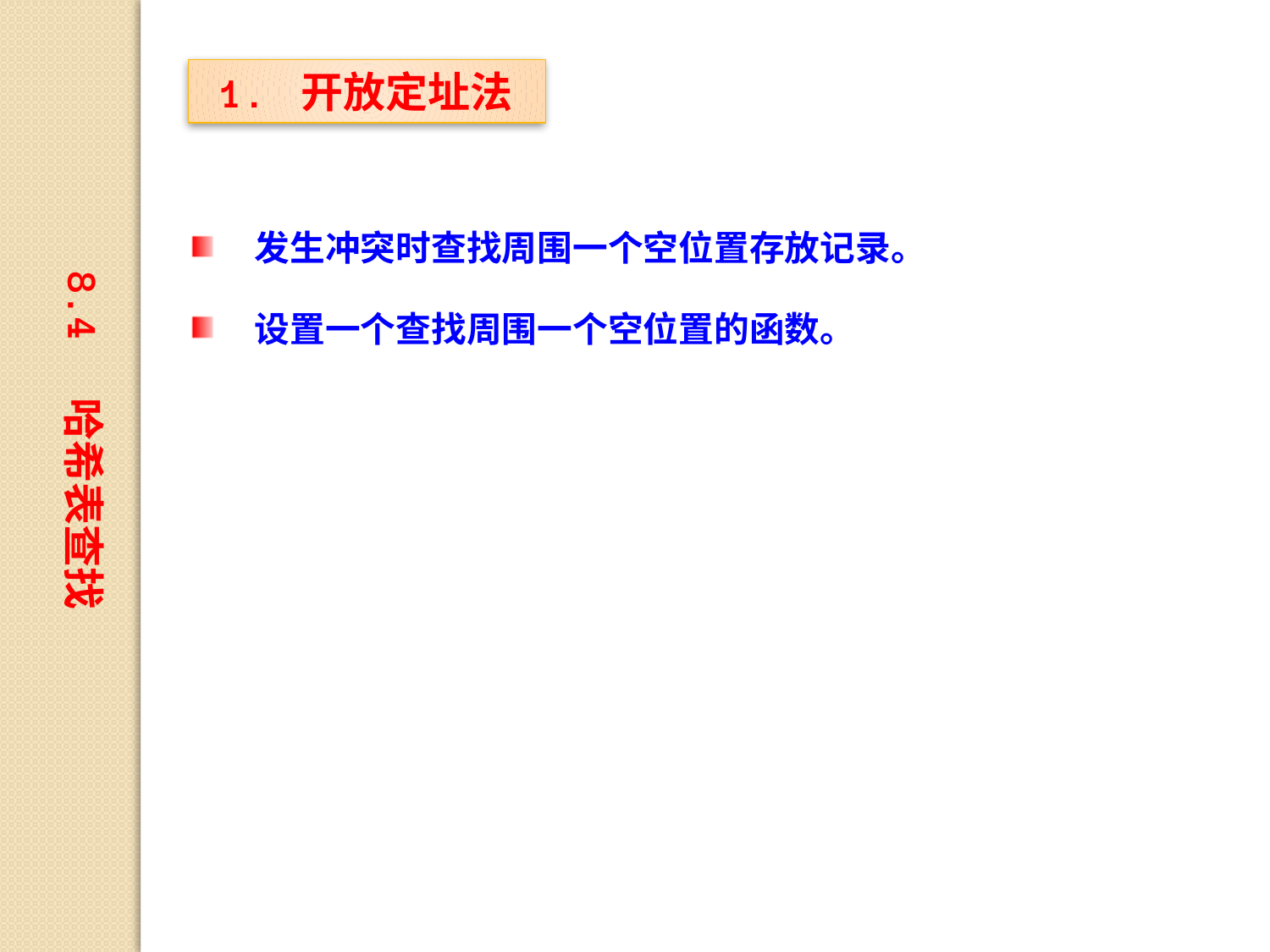

1. 开放定址法
发生冲突时查找周围一个空位置存放记录。
设置一个查找周围一个空位置的函数。
8.4  哈希表查找